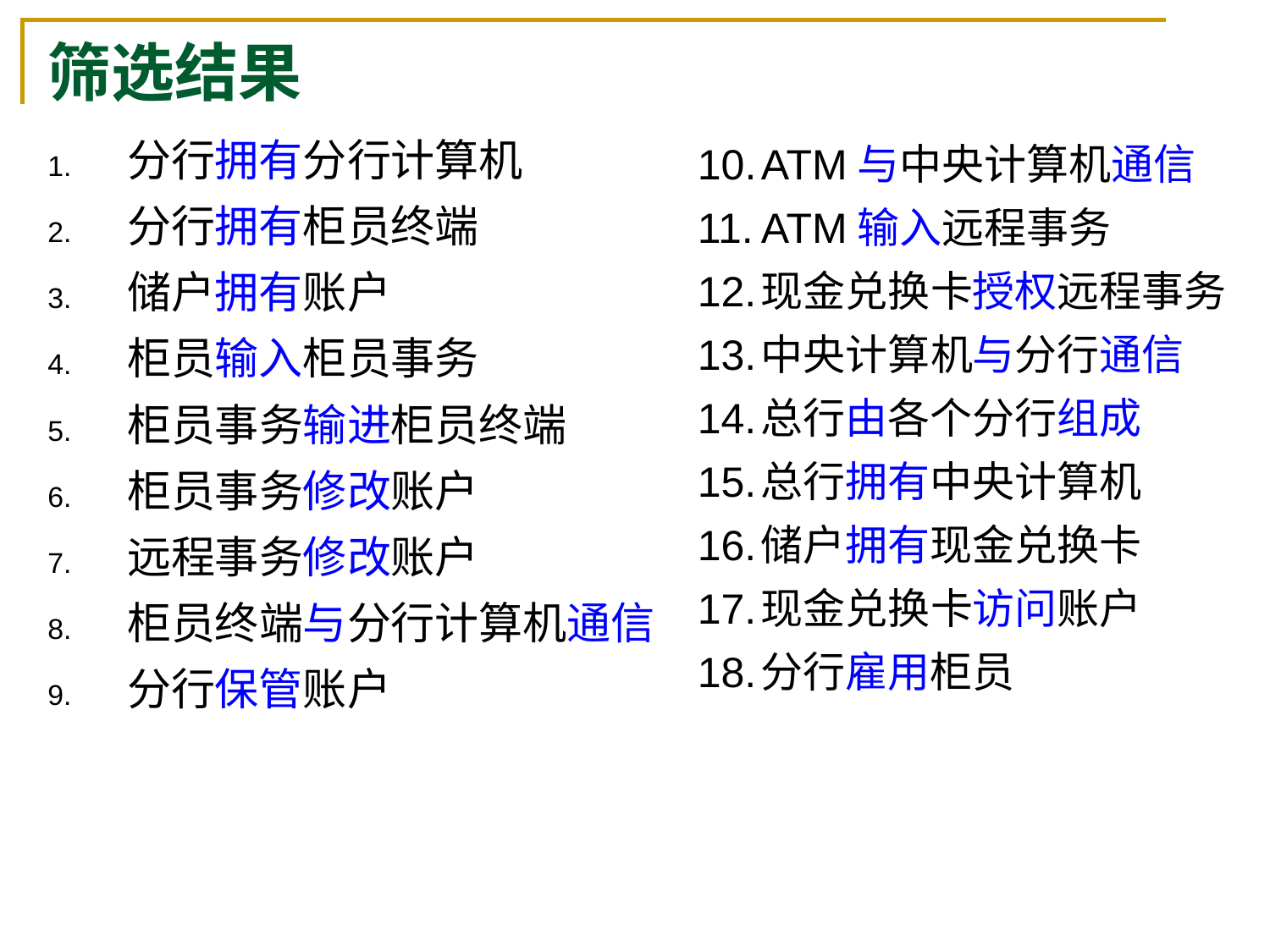

# 筛选结果
分行拥有分行计算机
分行拥有柜员终端
储户拥有账户
柜员输入柜员事务
柜员事务输进柜员终端
柜员事务修改账户
远程事务修改账户
柜员终端与分行计算机通信
分行保管账户
ATM与中央计算机通信
ATM输入远程事务
现金兑换卡授权远程事务
中央计算机与分行通信
总行由各个分行组成
总行拥有中央计算机
储户拥有现金兑换卡
现金兑换卡访问账户
分行雇用柜员